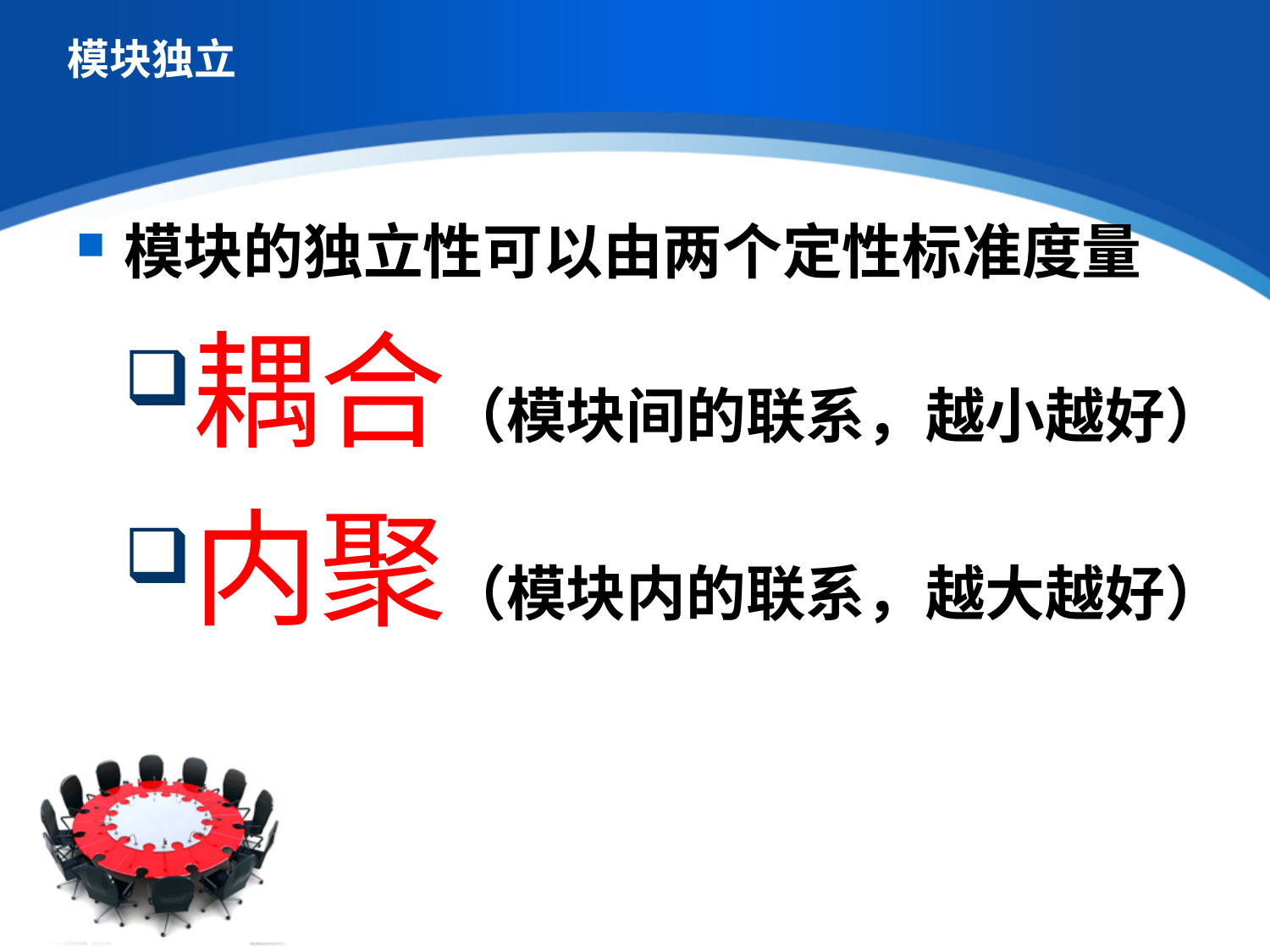

# 模块独立
模块的独立性可以由两个定性标准度量
耦合（模块间的联系，越小越好）
内聚（模块内的联系，越大越好）